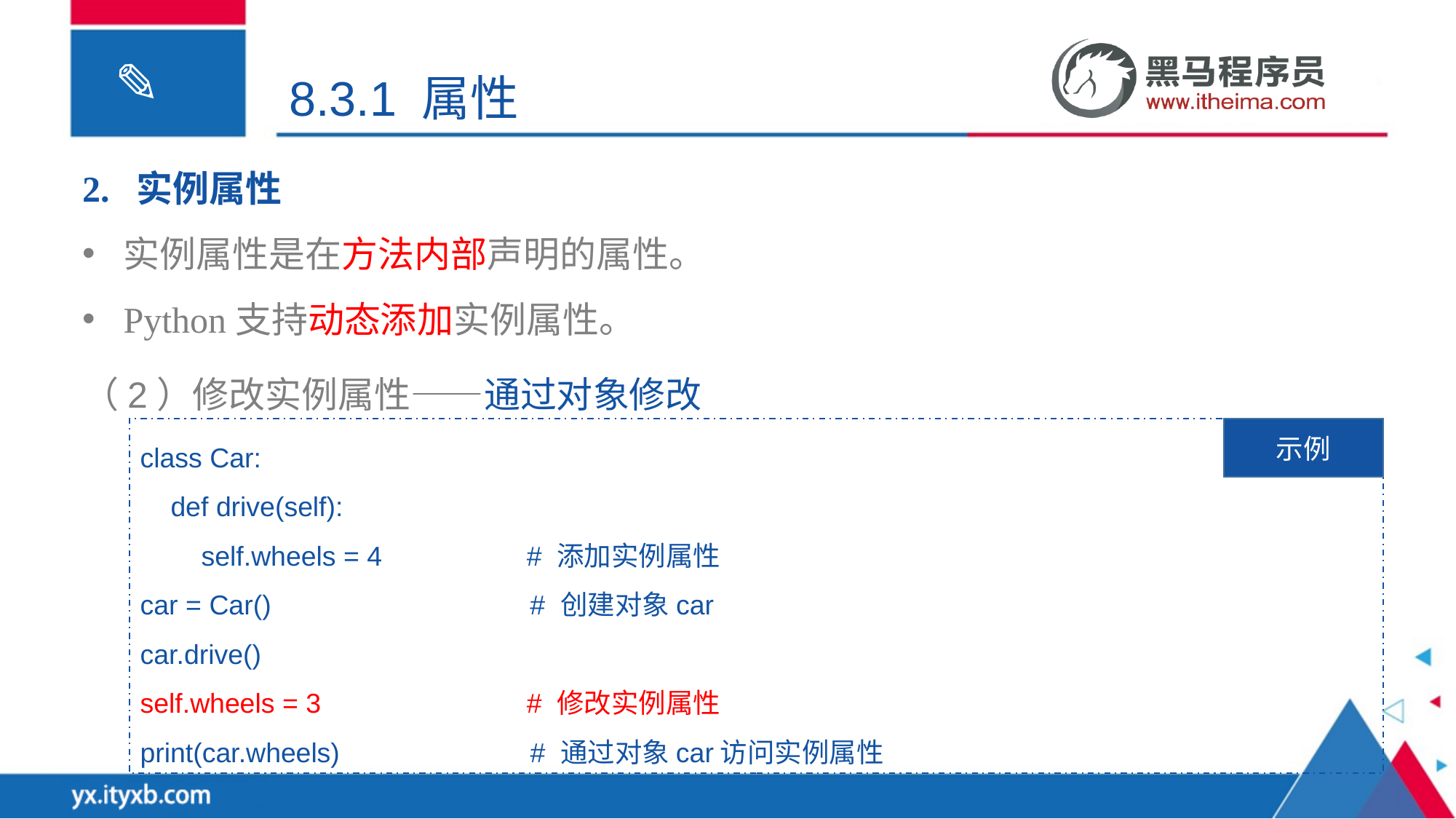

8.3.1 属性
2.  实例属性
实例属性是在方法内部声明的属性。
Python支持动态添加实例属性。
（2）修改实例属性——通过对象修改
class Car:
    def drive(self):
        self.wheels = 4                   # 添加实例属性
car = Car()                                  # 创建对象car
car.drive()
self.wheels = 3                           # 修改实例属性
print(car.wheels)                         # 通过对象car访问实例属性
示例